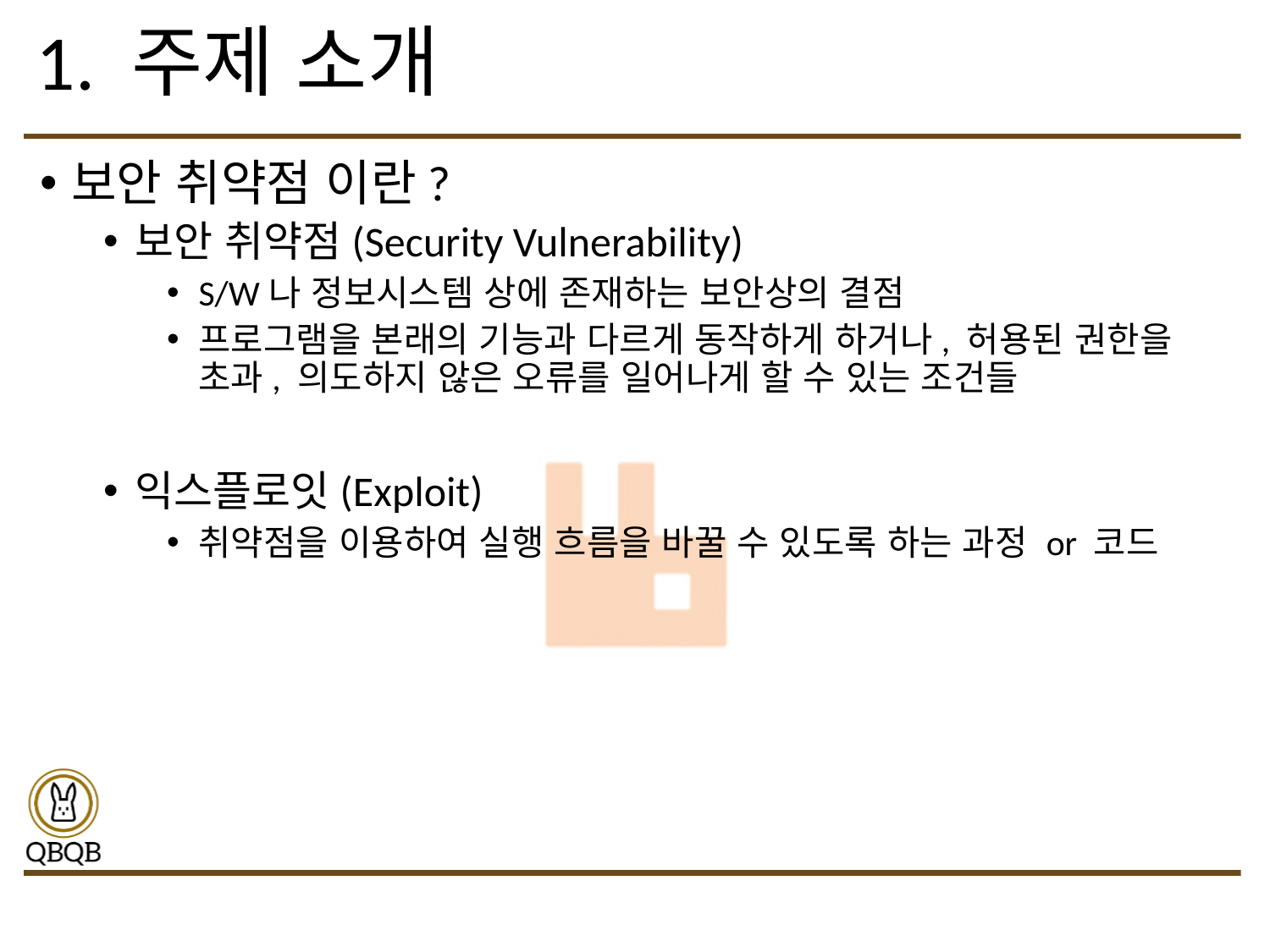

# 1. 주제 소개
보안 취약점 이란?
보안 취약점(Security Vulnerability)
S/W나 정보시스템 상에 존재하는 보안상의 결점
프로그램을 본래의 기능과 다르게 동작하게 하거나, 허용된 권한을 초과, 의도하지 않은 오류를 일어나게 할 수 있는 조건들

익스플로잇(Exploit)
취약점을 이용하여 실행 흐름을 바꿀 수 있도록 하는 과정 or 코드